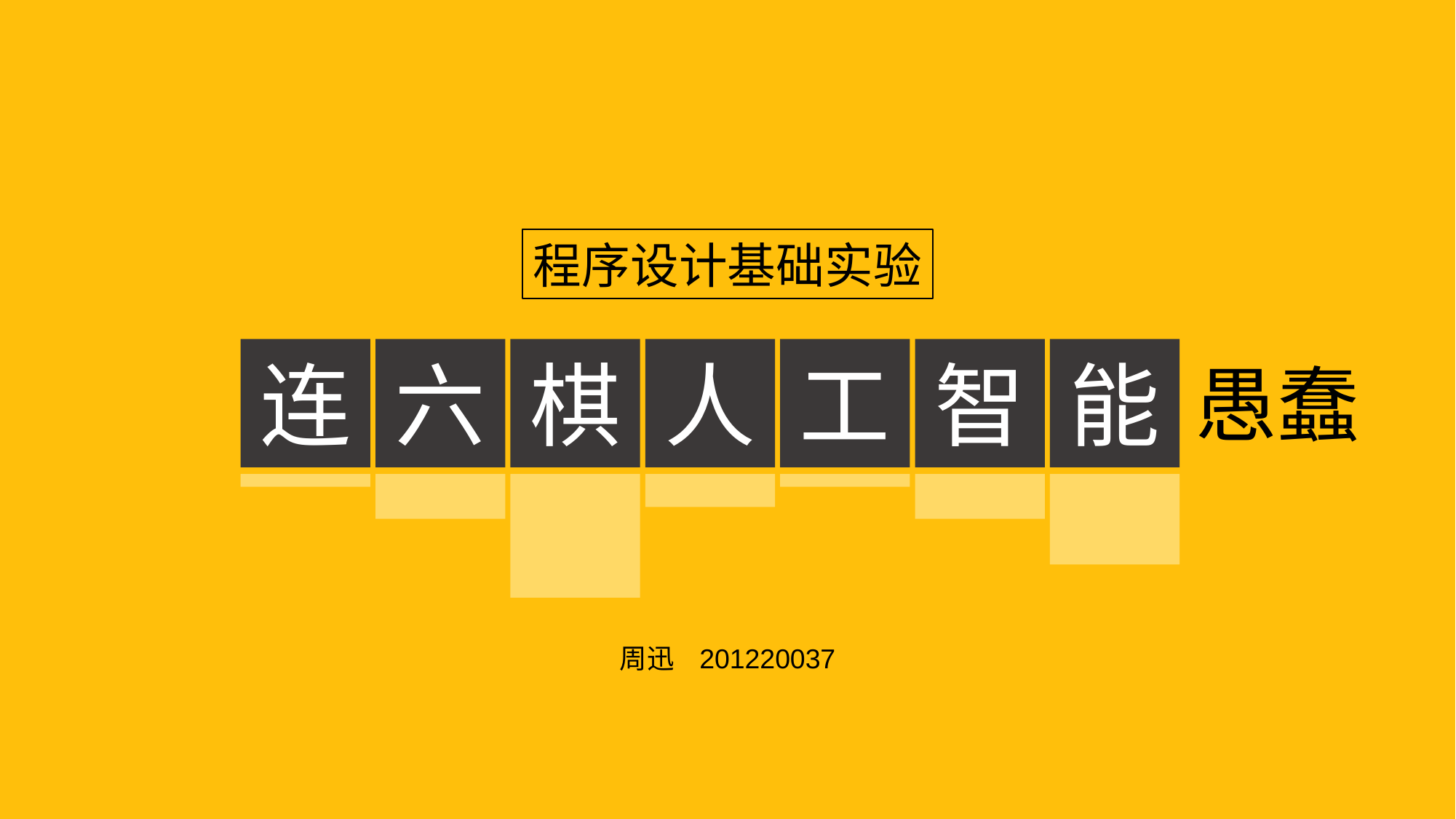

程序设计基础实验
能
连
六
棋
人
工
智
愚蠢

周迅   201220037